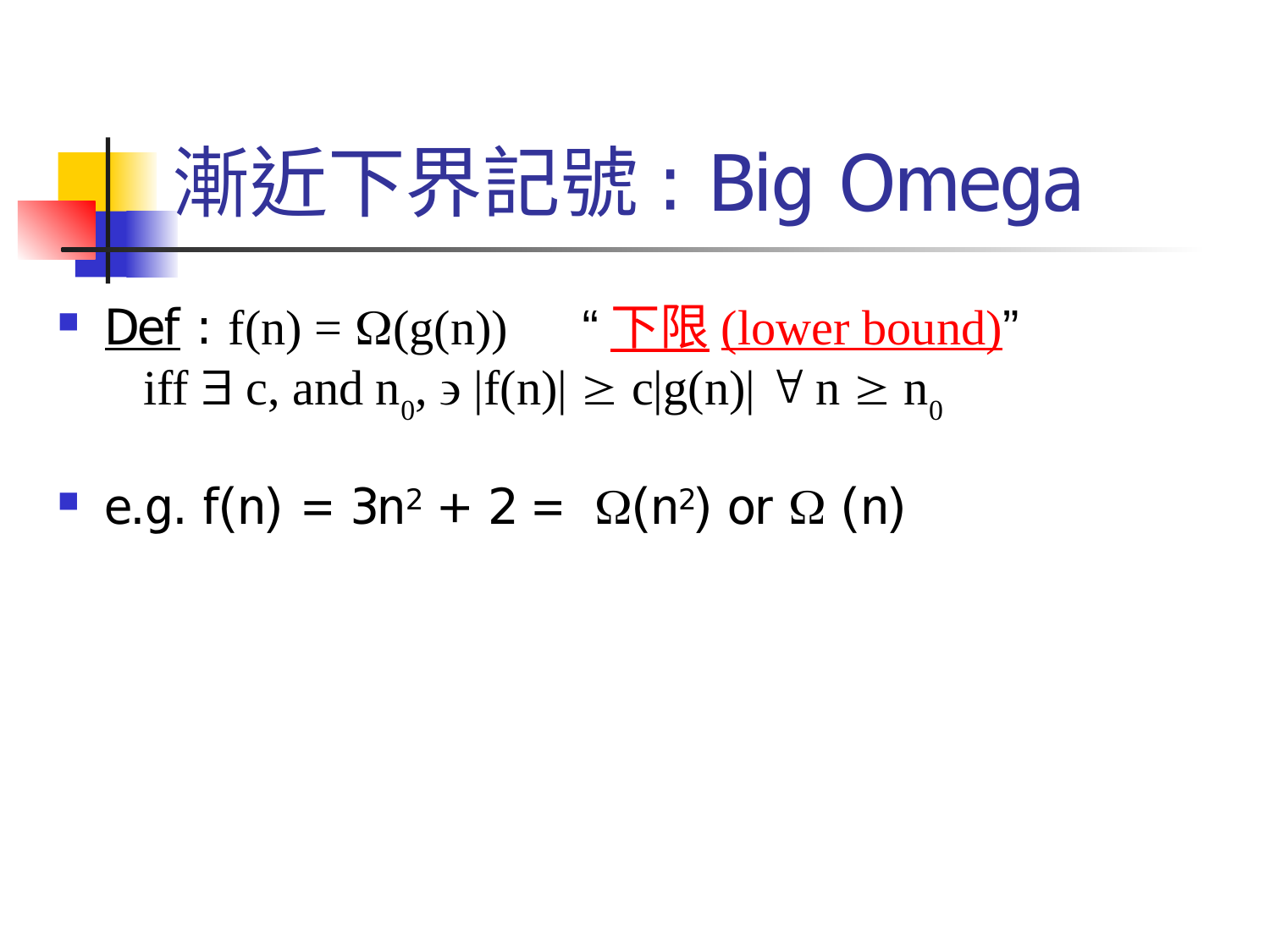

# 漸近下界記號: Big Omega
Def : f(n) = Ω(g(n))      “下限(lower bound)”
       iff ∃ c, and n0, ∋ |f(n)| ≥ c|g(n)| ∀ n ≥ n0

e.g. f(n) = 3n2 + 2 =  Ω(n2) or Ω (n)